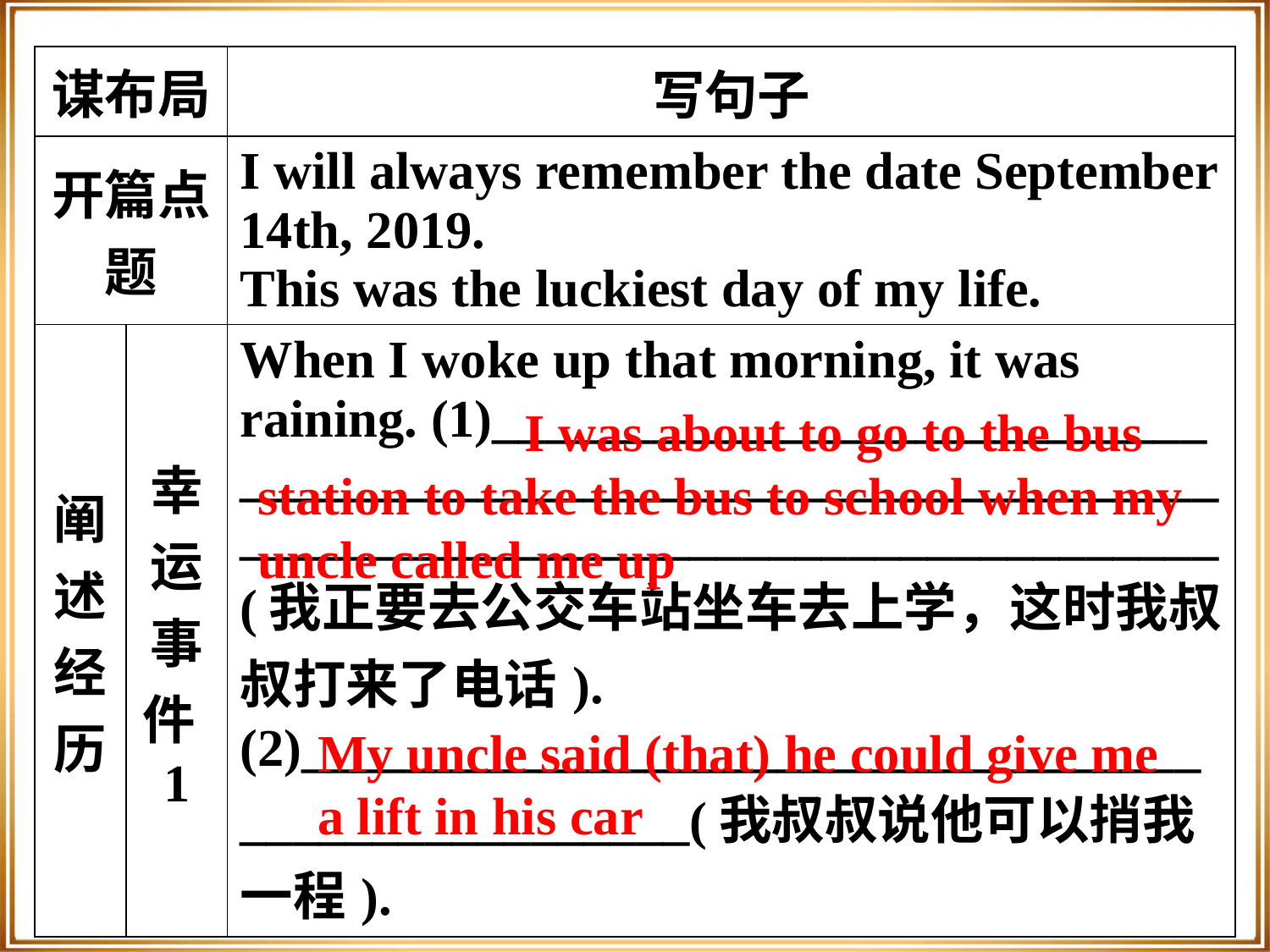

| 谋布局 |  | 写句子 |
| --- | --- | --- |
| 开篇点题 |  | I will always remember the date September 14th, 2019. This was the luckiest day of my life. |
| 阐述经历 | 幸运 事件1 | When I woke up that morning, it was raining. (1)\_\_\_\_\_\_\_\_\_\_\_\_\_\_\_\_\_\_\_\_\_\_\_\_\_\_\_ \_\_\_\_\_\_\_\_\_\_\_\_\_\_\_\_\_\_\_\_\_\_\_\_\_\_\_\_\_\_\_\_\_\_\_\_\_ \_\_\_\_\_\_\_\_\_\_\_\_\_\_\_\_\_\_\_\_\_\_\_\_\_\_\_\_\_\_\_\_\_\_\_\_\_ (我正要去公交车站坐车去上学，这时我叔叔打来了电话). (2)\_\_\_\_\_\_\_\_\_\_\_\_\_\_\_\_\_\_\_\_\_\_\_\_\_\_\_\_\_\_\_\_\_\_\_\_\_\_\_\_\_\_\_\_\_\_\_\_\_\_\_(我叔叔说他可以捎我一程). |
                    I was about to go to the bus station to take the bus to school when my uncle called me up
My uncle said (that) he could give me a lift in his car